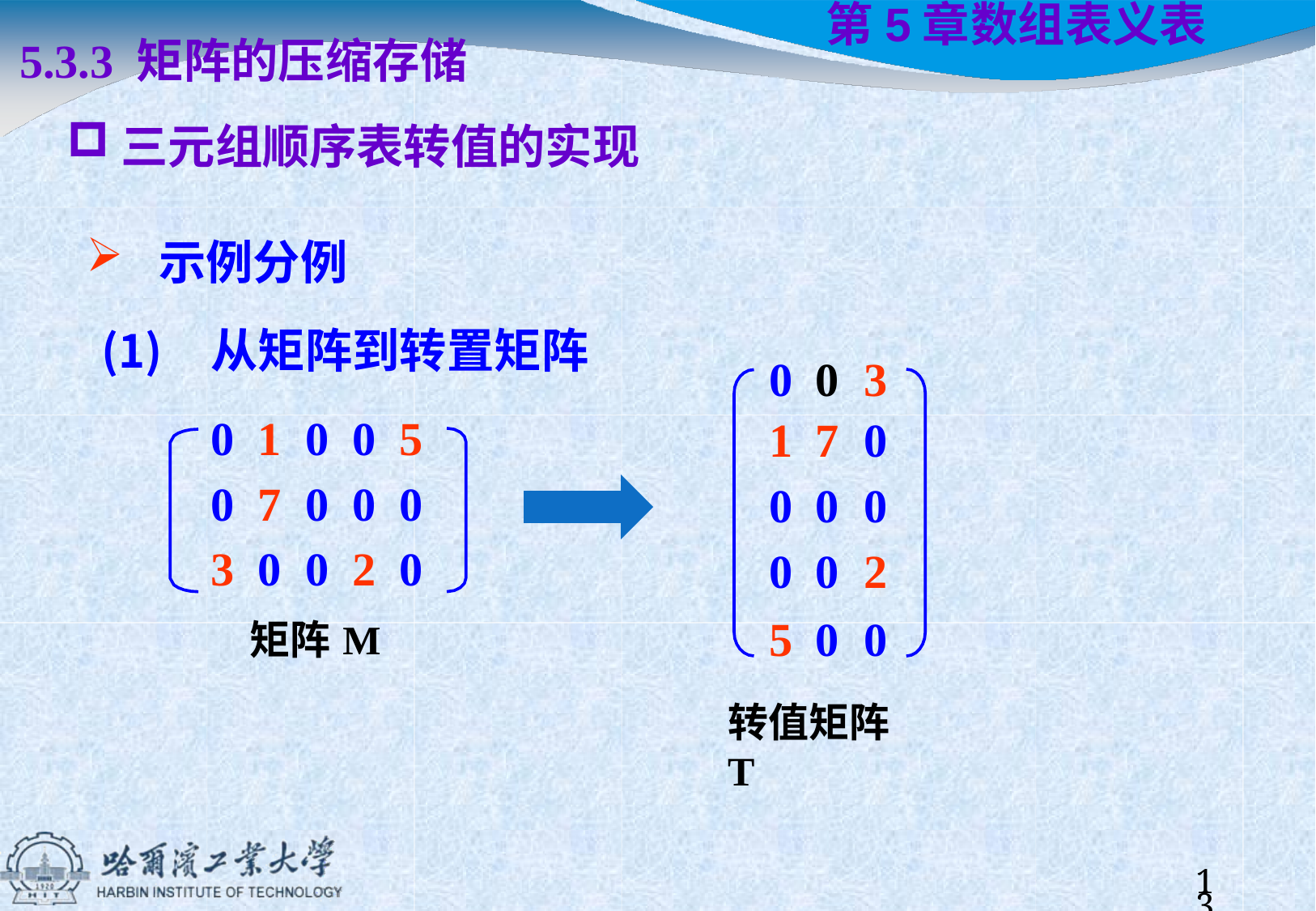

5.3.3 矩阵的压缩存储
三元组顺序表转值的实现

示例分例
从矩阵到转置矩阵
# 第5章	数组表义表
|  |  |  |  |  | 0 | 0 | 3 |
| --- | --- | --- | --- | --- | --- | --- | --- |
| 0 | 1 | 0 | 0 | 5 | 1 | 7 | 0 |
| 0 | 7 | 0 | 0 | 0 | 0 | 0 | 0 |
| 3 | 0 | 0 | 2 | 0 | 0 | 0 | 2 |
| 矩阵M |  |  |  |  | 5 | 0 | 0 |

转值矩阵T
13